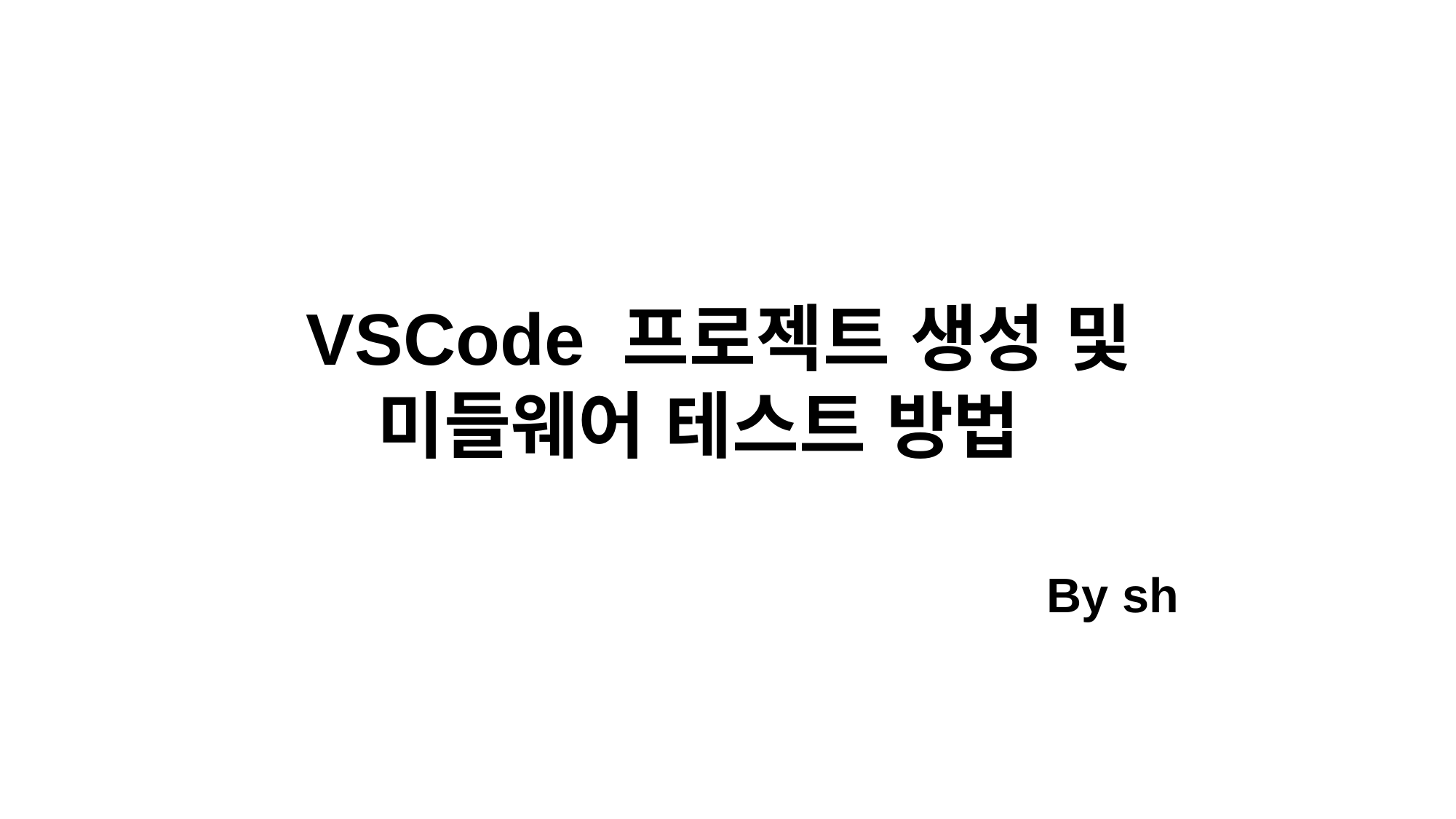

VSCode 프로젝트 생성 및 미들웨어 테스트 방법
By sh